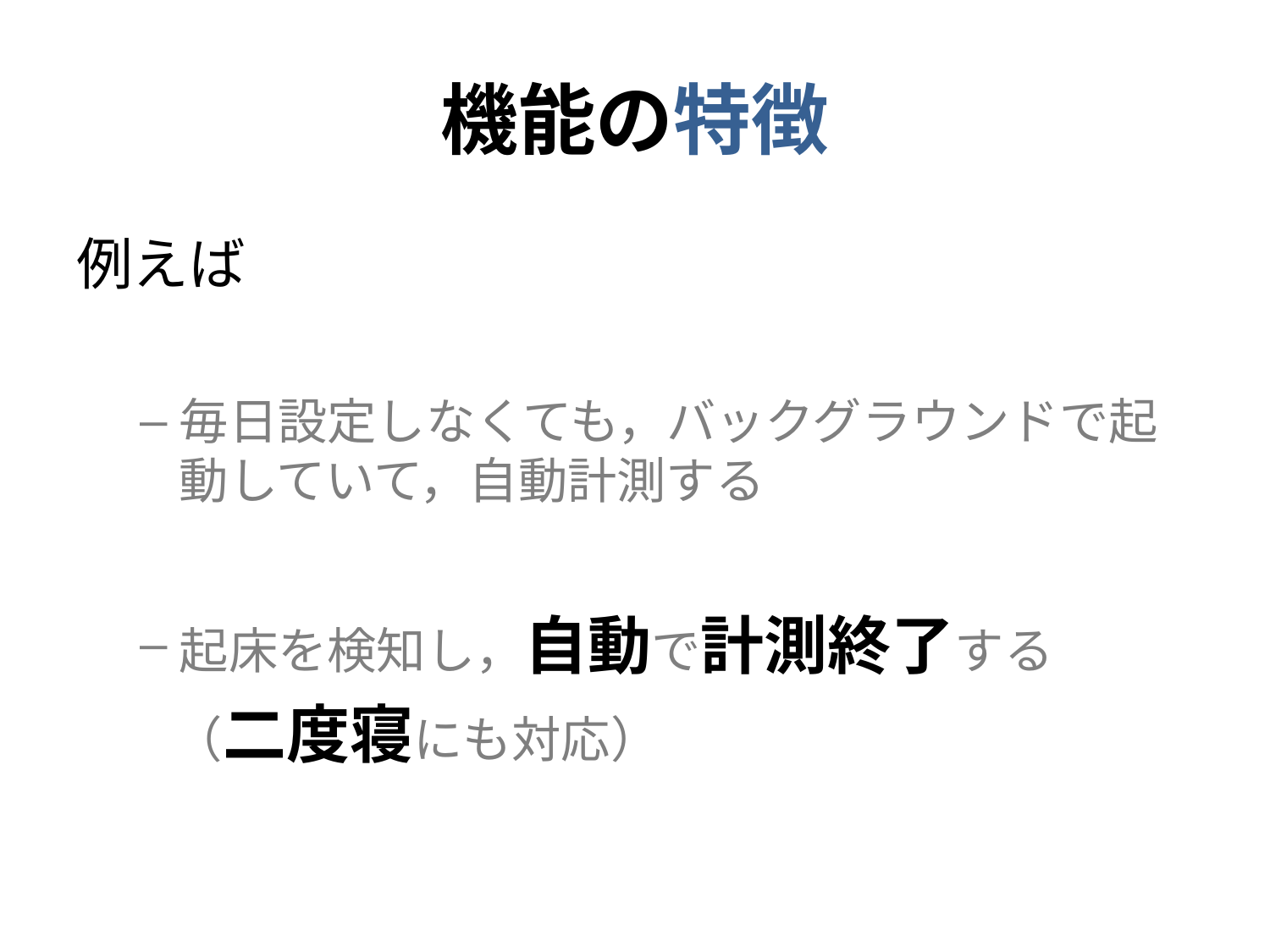

# 機能の特徴
例えば

毎日設定しなくても，バックグラウンドで起動していて，自動計測する

起床を検知し，自動で計測終了する
  （二度寝にも対応）